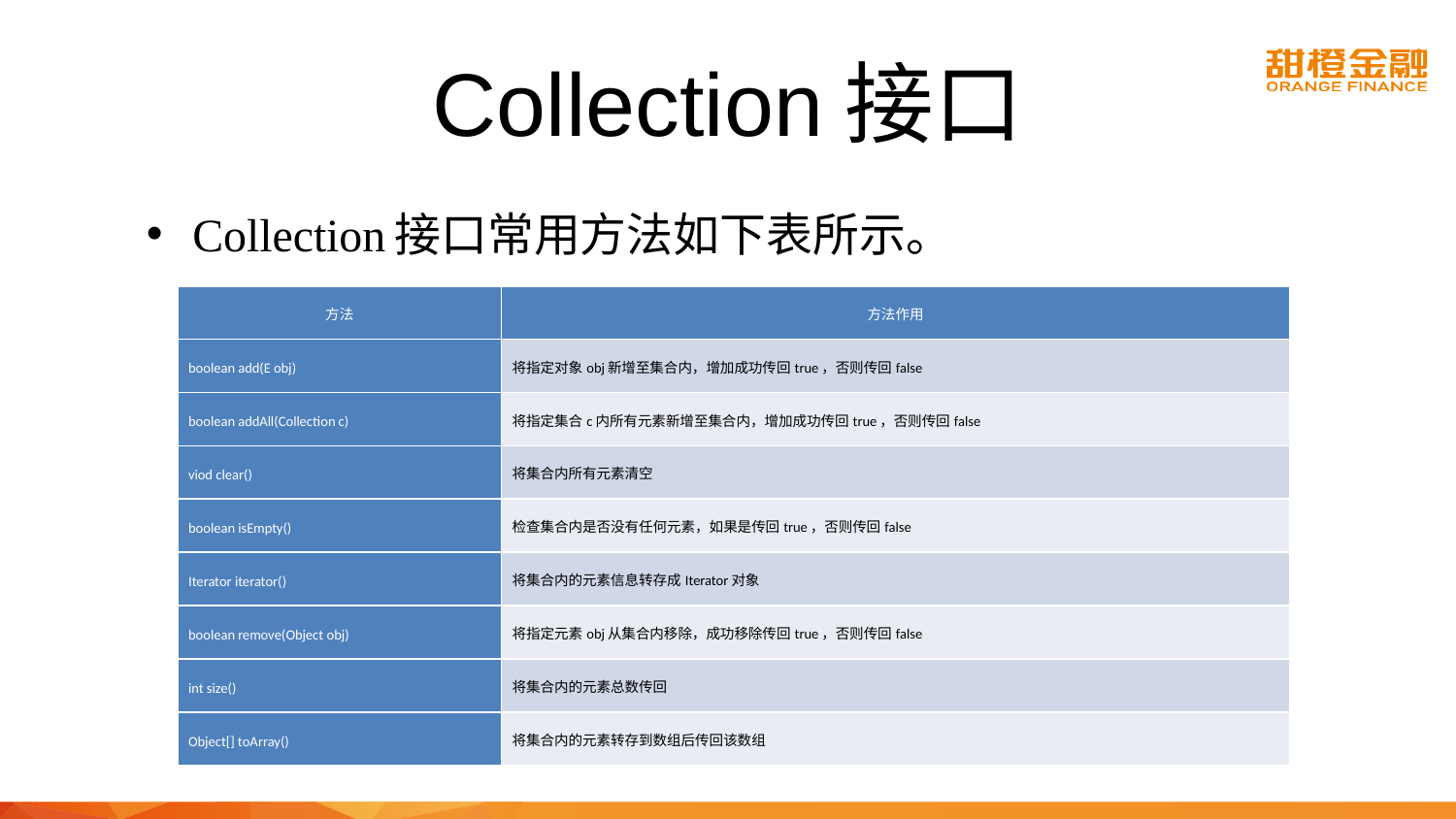

# Collection接口
Collection接口常用方法如下表所示。

| 方法 | 方法作用 |
| --- | --- |
| boolean add(E obj) | 将指定对象obj新增至集合内，增加成功传回true，否则传回false |
| boolean addAll(Collection c) | 将指定集合c内所有元素新增至集合内，增加成功传回true，否则传回false |
| viod clear() | 将集合内所有元素清空 |
| boolean isEmpty() | 检查集合内是否没有任何元素，如果是传回true，否则传回false |
| Iterator iterator() | 将集合内的元素信息转存成Iterator对象 |
| boolean remove(Object obj) | 将指定元素obj从集合内移除，成功移除传回true，否则传回false |
| int size() | 将集合内的元素总数传回 |
| Object[] toArray() | 将集合内的元素转存到数组后传回该数组 |